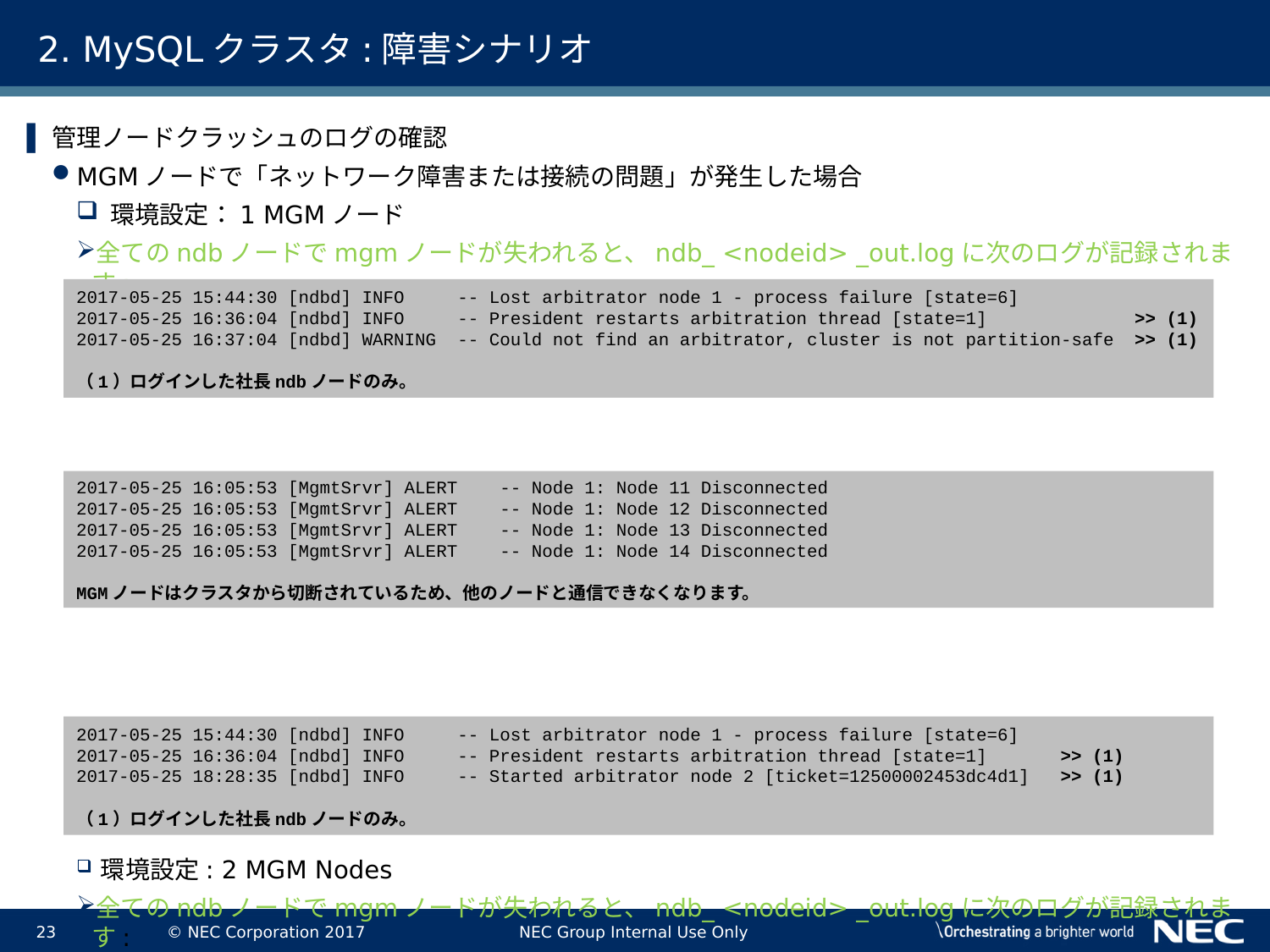

# 2. MySQLクラスタ:障害シナリオ
管理ノードクラッシュのログの確認
MGMノードで「ネットワーク障害または接続の問題」が発生した場合
 環境設定：1 MGMノード
全てのndbノードでmgmノードが失われると、ndb_ <nodeid> _out.logに次のログが記録されます:

クラスタ内の他のノードへのネットワーク接続が失われたmgmノードでは、次のログが記録されます:

 環境設定: 2 MGM Nodes
全てのndbノードでmgmノードが失われると、ndb_ <nodeid> _out.logに次のログが記録されます:
2017-05-25 15:44:30 [ndbd] INFO     -- Lost arbitrator node 1 - process failure [state=6]
2017-05-25 16:36:04 [ndbd] INFO     -- President restarts arbitration thread [state=1]              >> (1)
2017-05-25 16:37:04 [ndbd] WARNING  -- Could not find an arbitrator, cluster is not partition-safe  >> (1)

（1）ログインした社長ndbノードのみ。
2017-05-25 16:05:53 [MgmtSrvr] ALERT    -- Node 1: Node 11 Disconnected
2017-05-25 16:05:53 [MgmtSrvr] ALERT    -- Node 1: Node 12 Disconnected
2017-05-25 16:05:53 [MgmtSrvr] ALERT    -- Node 1: Node 13 Disconnected
2017-05-25 16:05:53 [MgmtSrvr] ALERT    -- Node 1: Node 14 Disconnected

MGMノードはクラスタから切断されているため、他のノードと通信できなくなります。
2017-05-25 15:44:30 [ndbd] INFO     -- Lost arbitrator node 1 - process failure [state=6]
2017-05-25 16:36:04 [ndbd] INFO     -- President restarts arbitration thread [state=1]       >> (1)
2017-05-25 18:28:35 [ndbd] INFO     -- Started arbitrator node 2 [ticket=12500002453dc4d1]   >> (1)

（1）ログインした社長ndbノードのみ。